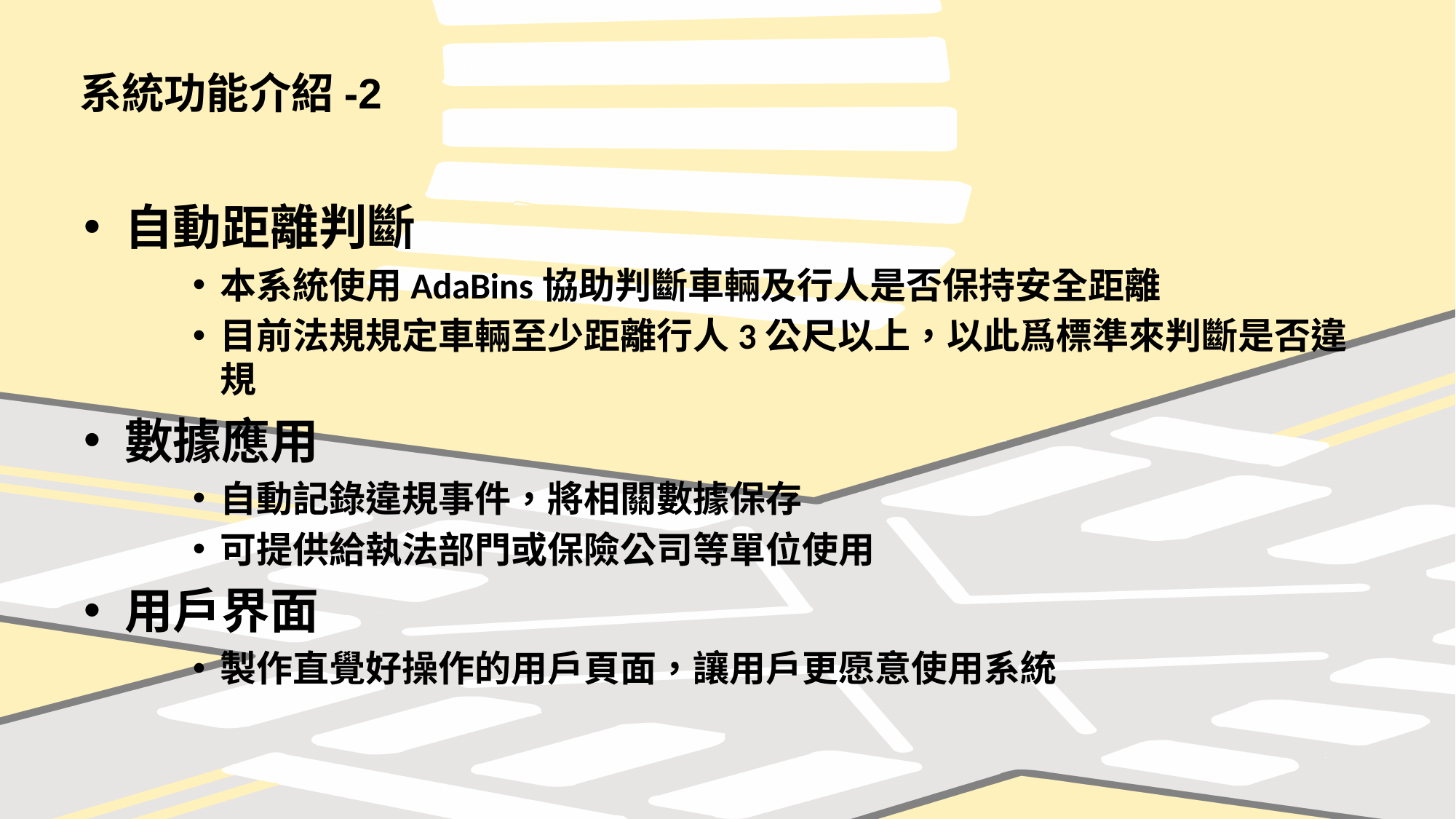

系統功能介紹-2
自動距離判斷
本系統使用AdaBins協助判斷車輛及行人是否保持安全距離
目前法規規定車輛至少距離行人3公尺以上，以此爲標準來判斷是否違規
數據應用
自動記錄違規事件，將相關數據保存
可提供給執法部門或保險公司等單位使用
用戶界面
製作直覺好操作的用戶頁面，讓用戶更愿意使用系統